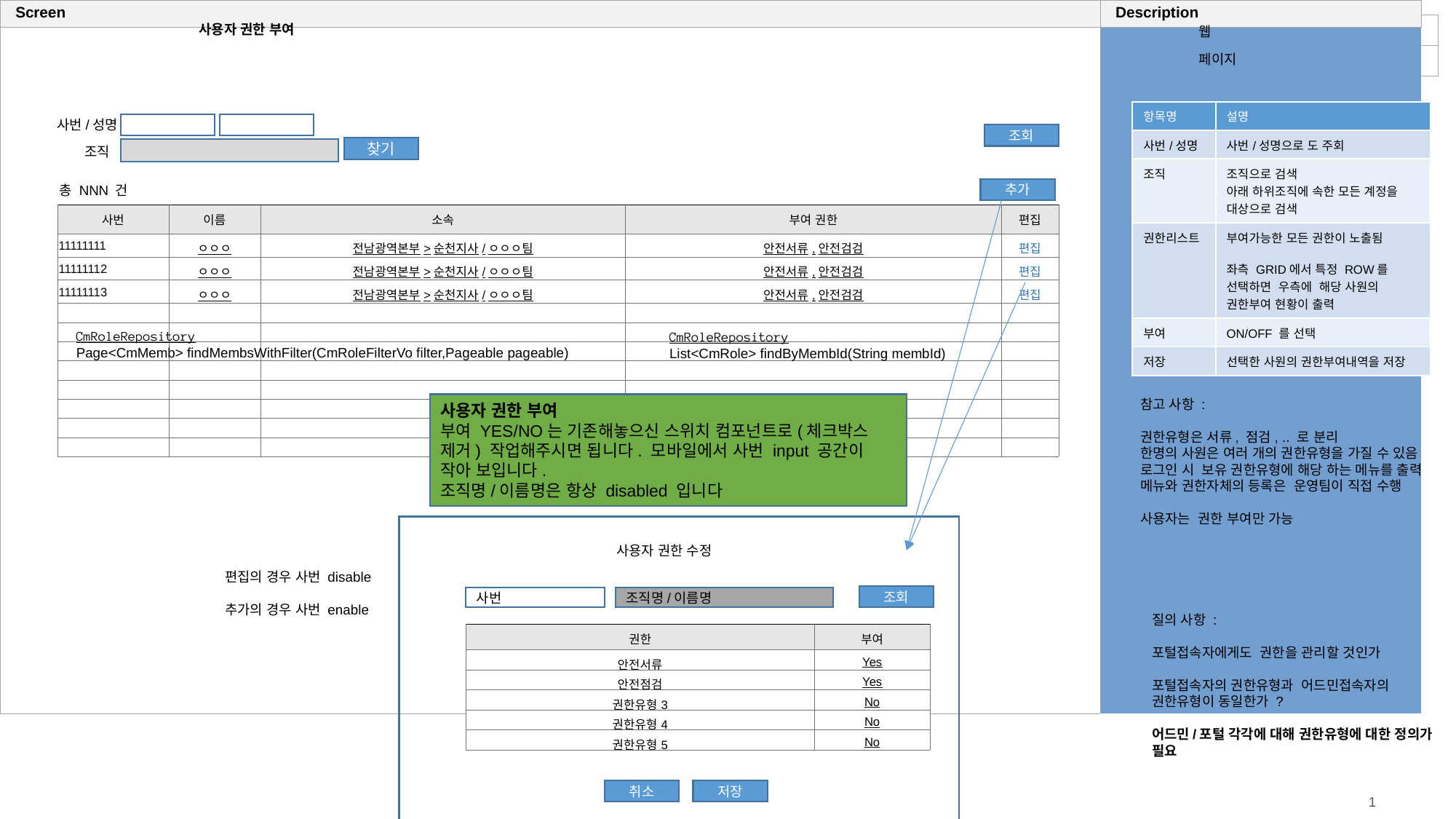

웹
사용자 권한 부여
페이지
| 항목명 | 설명 |
| --- | --- |
| 사번/성명 | 사번/성명으로 도 주회 |
| 조직 | 조직으로 검색 아래 하위조직에 속한 모든 계정을 대상으로 검색 |
| 권한리스트 | 부여가능한 모든 권한이 노출됨 좌측 GRID에서 특정 ROW를 선택하면 우측에 해당 사원의 권한부여 현황이 출력 |
| 부여 | ON/OFF 를 선택 |
| 저장 | 선택한 사원의 권한부여내역을 저장 |
사번/성명

조회
찾기

조직
추가
총 NNN 건
| 사번 | 이름 | 소속 | 부여 권한 | 편집 |
| --- | --- | --- | --- | --- |
| 11111111 | ㅇㅇㅇ | 전남광역본부>순천지사/ㅇㅇㅇ팀 | 안전서류,안전검검 | 편집 |
| 11111112 | ㅇㅇㅇ | 전남광역본부>순천지사/ㅇㅇㅇ팀 | 안전서류,안전검검 | 편집 |
| 11111113 | ㅇㅇㅇ | 전남광역본부>순천지사/ㅇㅇㅇ팀 | 안전서류,안전검검 | 편집 |
|  |  |  |  |  |
|  |  |  |  |  |
|  |  |  |  |  |
|  |  |  |  |  |
|  |  |  |  |  |
|  |  |  |  |  |
|  |  |  |  |  |
|  |  |  |  |  |
CmRoleRepository
Page<CmMemb> findMembsWithFilter(CmRoleFilterVo filter,Pageable pageable)
CmRoleRepository
List<CmRole> findByMembId(String membId)
참고 사항 :

권한유형은 서류, 점검, .. 로 분리
한명의 사원은 여러 개의 권한유형을 가질 수 있음
로그인 시  보유 권한유형에 해당 하는 메뉴를 출력
메뉴와 권한자체의 등록은  운영팀이 직접 수행

사용자는  권한 부여만 가능

사용자 권한 부여
부여 YES/NO는 기존해놓으신 스위치 컴포넌트로(체크박스 제거) 작업해주시면 됩니다. 모바일에서 사번 input 공간이 작아 보입니다.
조직명/이름명은 항상 disabled 입니다

사용자 권한 수정
편집의 경우 사번 disable

추가의 경우 사번 enable
조회

사번
조직명/이름명
질의 사항 :

포털접속자에게도  권한을 관리할 것인가

포털접속자의 권한유형과  어드민접속자의 권한유형이 동일한가 ?

어드민/포털 각각에 대해 권한유형에 대한 정의가 필요
| 권한 | 부여 |
| --- | --- |
| 안전서류 | Yes |
| 안전점검 | Yes |
| 권한유형3 | No |
| 권한유형4 | No |
| 권한유형5 | No |
취소
저장